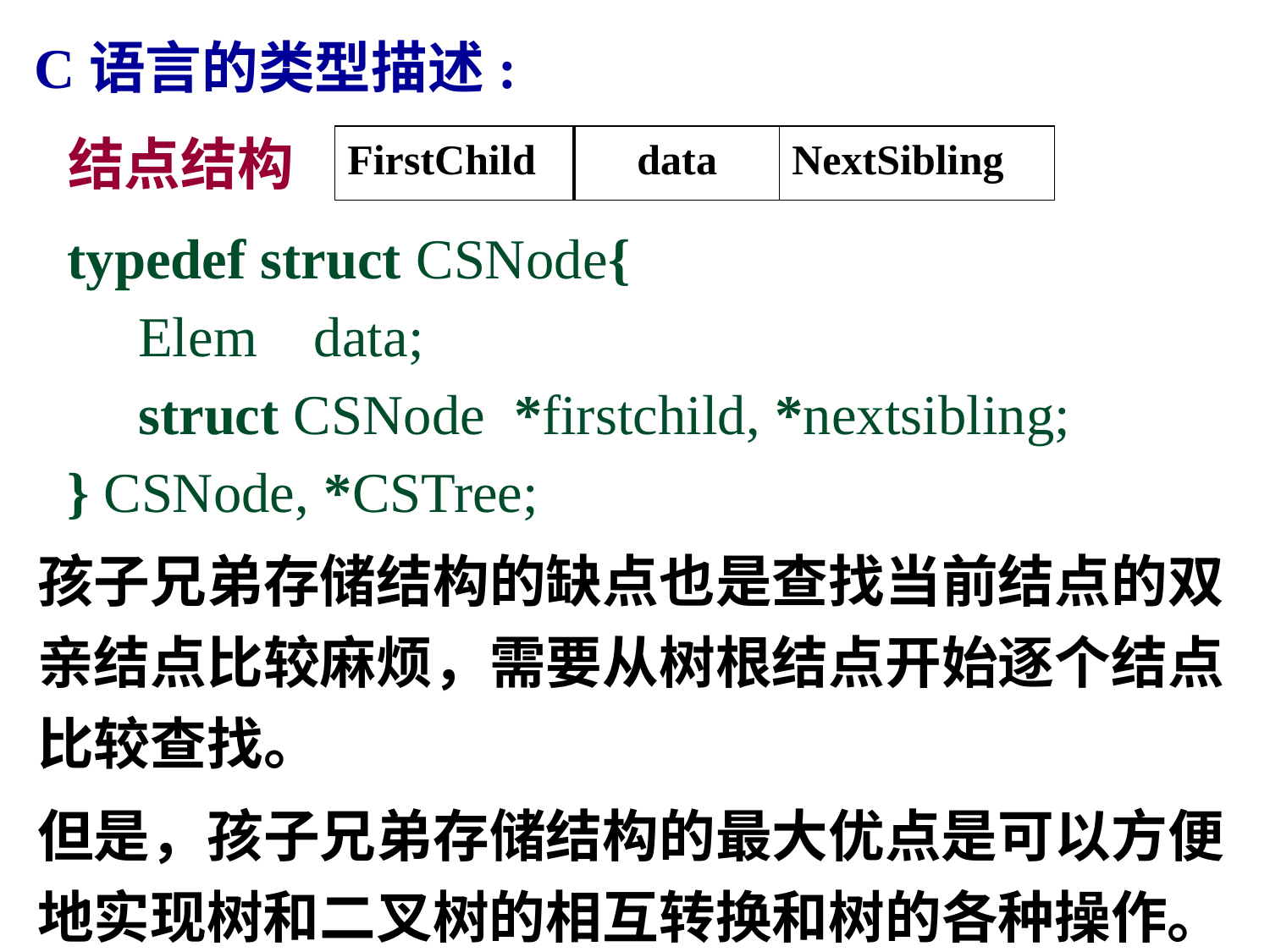

C语言的类型描述:
结点结构
FirstChild
data
NextSibling
typedef struct CSNode{
     Elem    data;
     struct CSNode  *firstchild, *nextsibling;
} CSNode, *CSTree;
孩子兄弟存储结构的缺点也是查找当前结点的双亲结点比较麻烦，需要从树根结点开始逐个结点比较查找。
但是，孩子兄弟存储结构的最大优点是可以方便地实现树和二叉树的相互转换和树的各种操作。